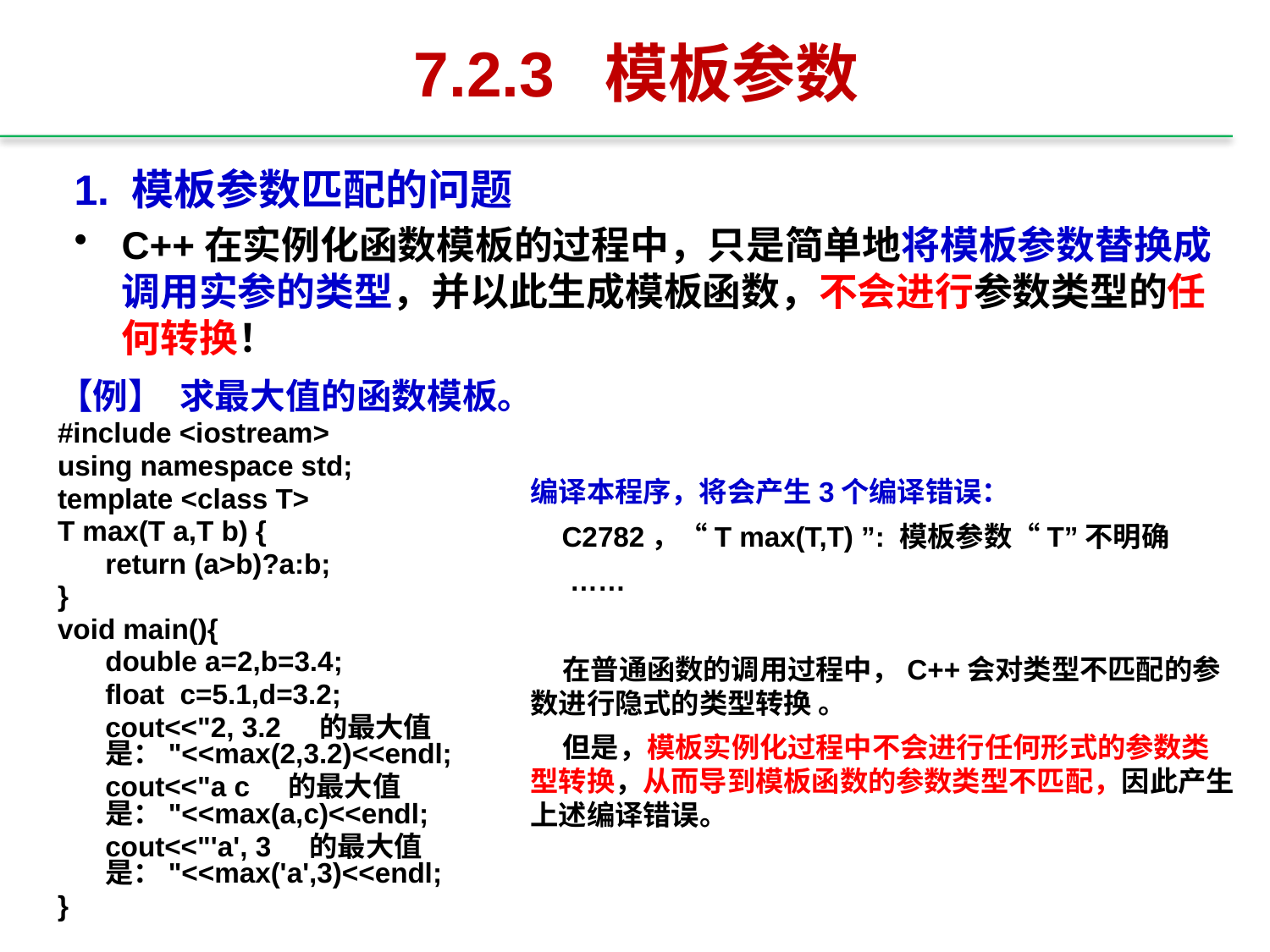

# 7.2.3  模板参数
1. 模板参数匹配的问题
C++在实例化函数模板的过程中，只是简单地将模板参数替换成调用实参的类型，并以此生成模板函数，不会进行参数类型的任何转换！
【例】  求最大值的函数模板。
#include <iostream>
using namespace std;
template <class T>
T max(T a,T b) {
	return (a>b)?a:b;
}
void main(){
	double a=2,b=3.4;
	float  c=5.1,d=3.2;
	cout<<"2, 3.2    的最大值是："<<max(2,3.2)<<endl;
	cout<<"a c    的最大值是："<<max(a,c)<<endl;
	cout<<"'a', 3    的最大值是："<<max('a',3)<<endl;
}
编译本程序，将会产生3个编译错误：
    C2782，“T max(T,T) ”: 模板参数“T”不明确
     ……

    在普通函数的调用过程中，C++会对类型不匹配的参数进行隐式的类型转换 。
    但是，模板实例化过程中不会进行任何形式的参数类型转换，从而导到模板函数的参数类型不匹配，因此产生上述编译错误。